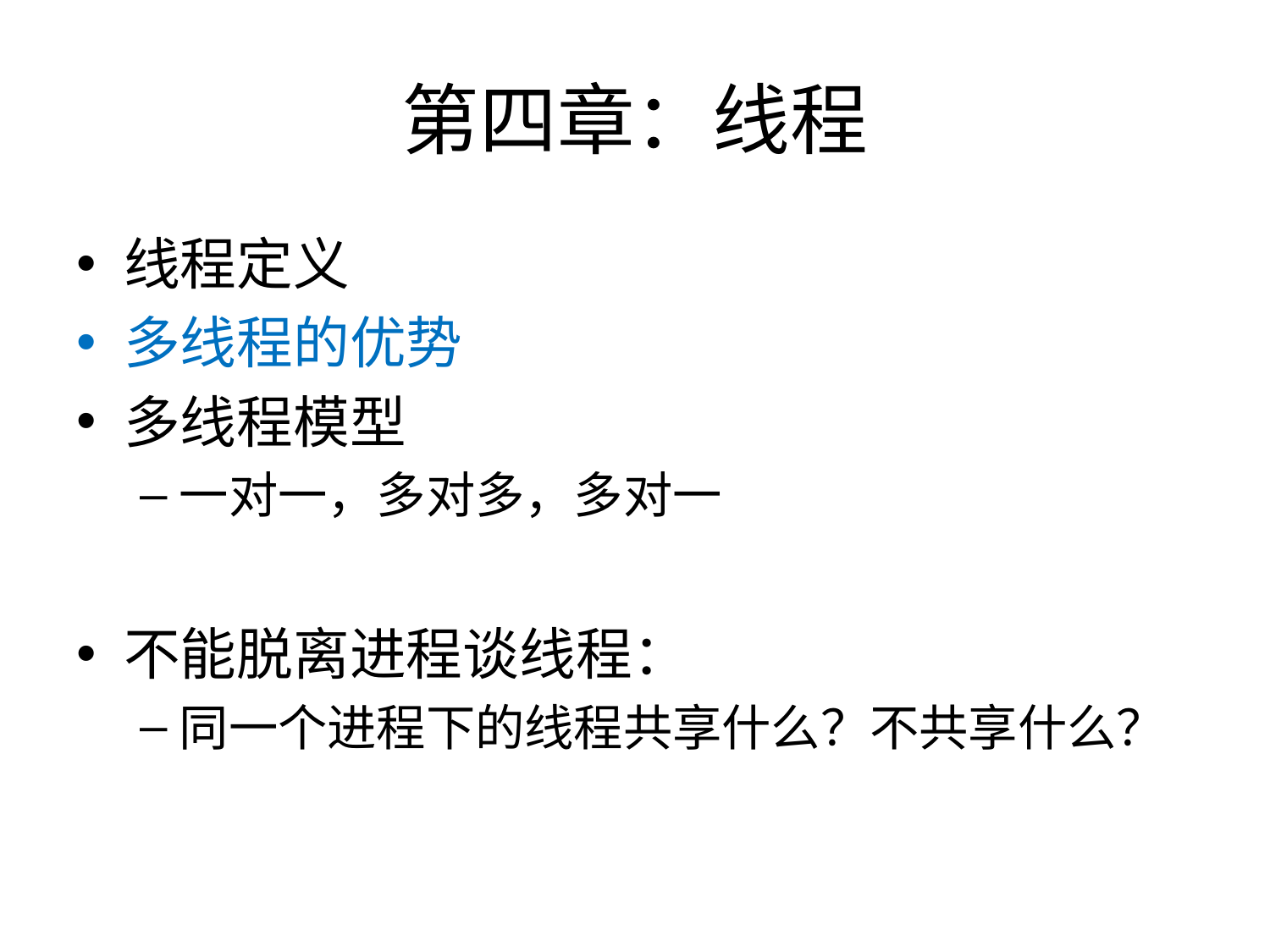

# 第四章：线程
线程定义
多线程的优势
多线程模型
一对一，多对多，多对一

不能脱离进程谈线程：
同一个进程下的线程共享什么？不共享什么？